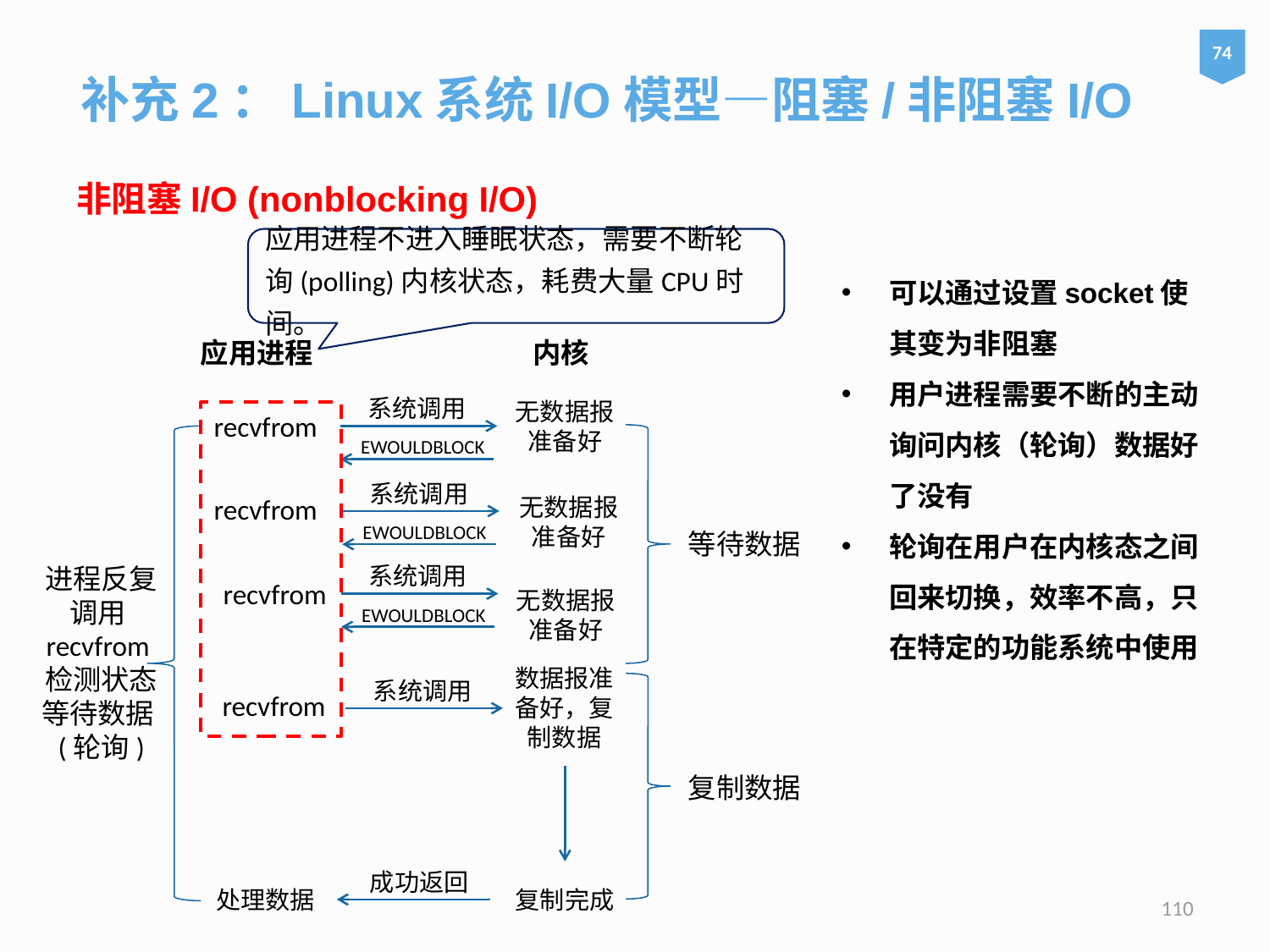

补充2：Linux系统I/O模型—阻塞/非阻塞I/O
74
非阻塞I/O (nonblocking I/O)

应用进程不进入睡眠状态，需要不断轮询(polling)内核状态，耗费大量CPU时间。
可以通过设置socket使其变为非阻塞
用户进程需要不断的主动询问内核（轮询）数据好了没有
轮询在用户在内核态之间回来切换，效率不高，只在特定的功能系统中使用
应用进程
内核
系统调用
无数据报准备好

recvfrom

EWOULDBLOCK
系统调用
recvfrom
无数据报准备好
EWOULDBLOCK
等待数据
系统调用
进程反复
调用recvfrom检测状态等待数据(轮询)
recvfrom
无数据报准备好
EWOULDBLOCK
数据报准备好，复制数据
系统调用

recvfrom
复制数据
成功返回
复制完成
处理数据
110